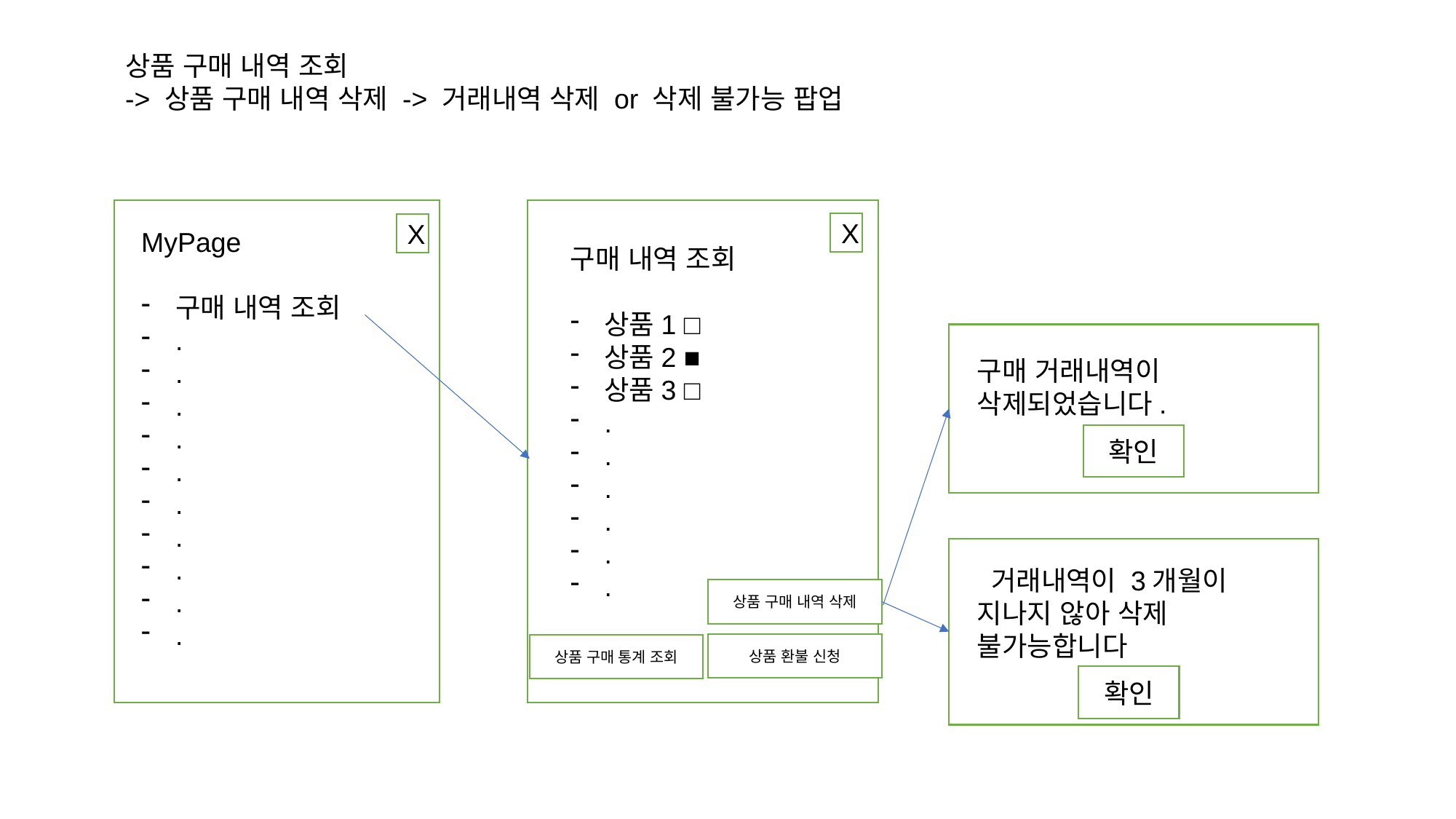

상품 구매 내역 조회
-> 상품 구매 내역 삭제 -> 거래내역 삭제 or 삭제 불가능 팝업

X
X
MyPage

구매 내역 조회
.
.
.
.
.
.
.
.
.
.
구매 내역 조회

상품1 □
상품2 ■
상품3 □
.
.
.
.
.
.

구매 거래내역이 삭제되었습니다.
확인

 거래내역이 3개월이 지나지 않아 삭제 불가능합니다
상품 구매 내역 삭제
상품 환불 신청
상품 구매 통계 조회
확인